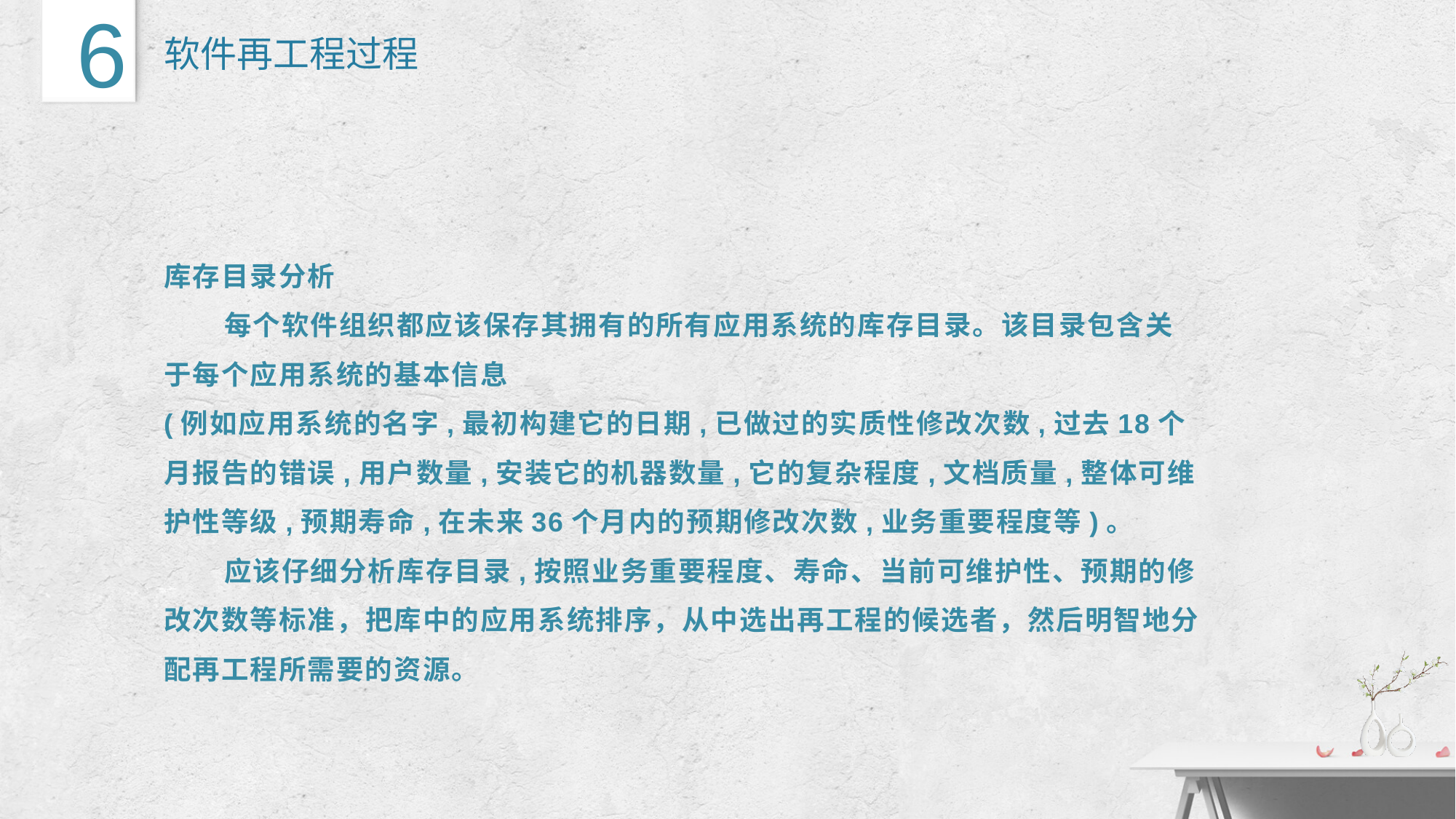

6
软件再工程过程
库存目录分析
       每个软件组织都应该保存其拥有的所有应用系统的库存目录。该目录包含关于每个应用系统的基本信息
(例如应用系统的名字,最初构建它的日期,已做过的实质性修改次数,过去18个月报告的错误,用户数量,安装它的机器数量,它的复杂程度,文档质量,整体可维护性等级,预期寿命,在未来36个月内的预期修改次数,业务重要程度等)。
       应该仔细分析库存目录,按照业务重要程度、寿命、当前可维护性、预期的修改次数等标准，把库中的应用系统排序，从中选出再工程的候选者，然后明智地分配再工程所需要的资源。